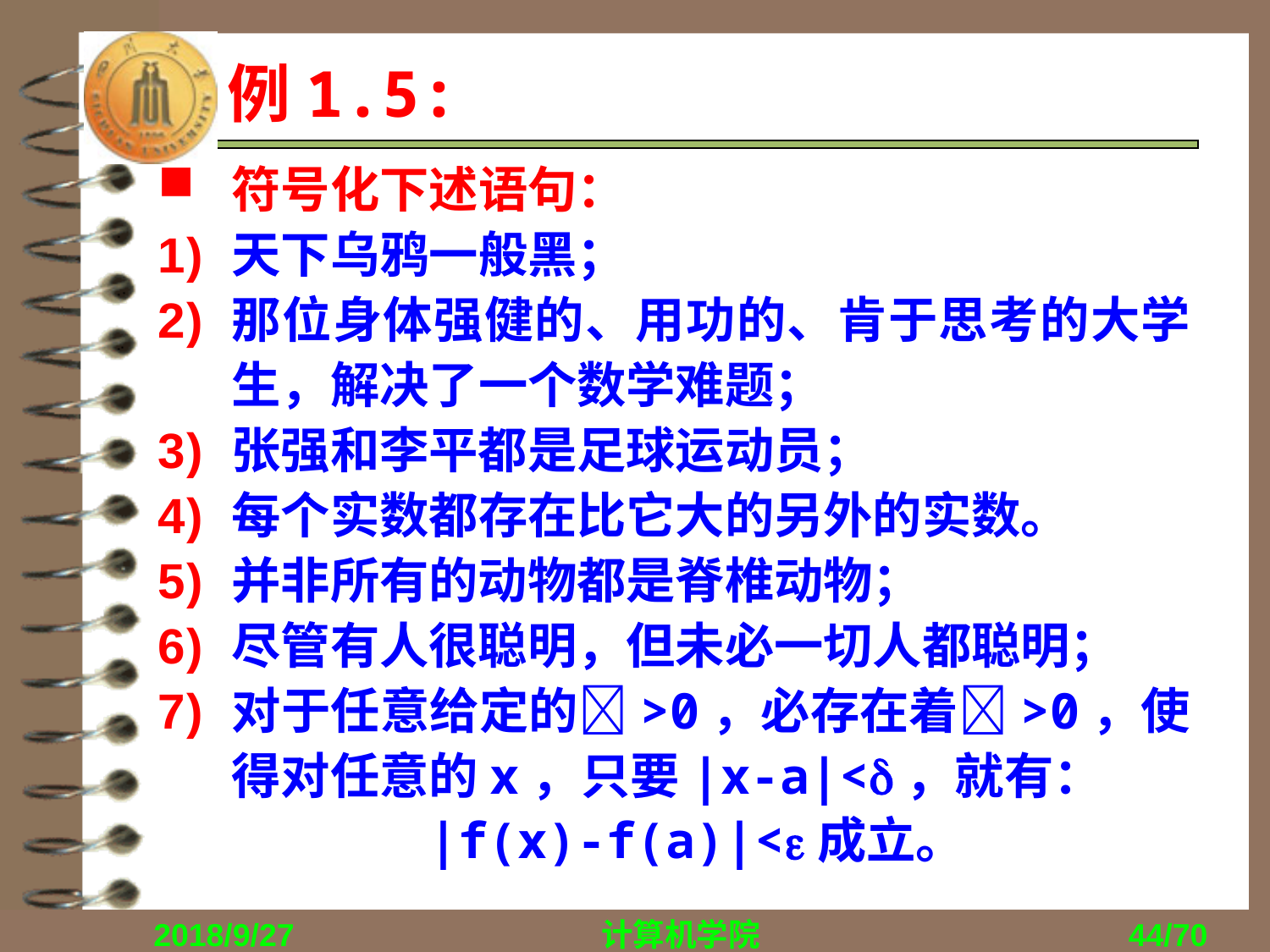

# 例1.5:
符号化下述语句：
天下乌鸦一般黑；
那位身体强健的、用功的、肯于思考的大学生，解决了一个数学难题；
张强和李平都是足球运动员；
每个实数都存在比它大的另外的实数。
并非所有的动物都是脊椎动物；
尽管有人很聪明，但未必一切人都聪明；
对于任意给定的ε>0，必存在着δ>0，使得对任意的x，只要|x-a|<δ，就有：
       |f(x)-f(a)|<ε成立。
2018/9/27
计算机学院
44/70